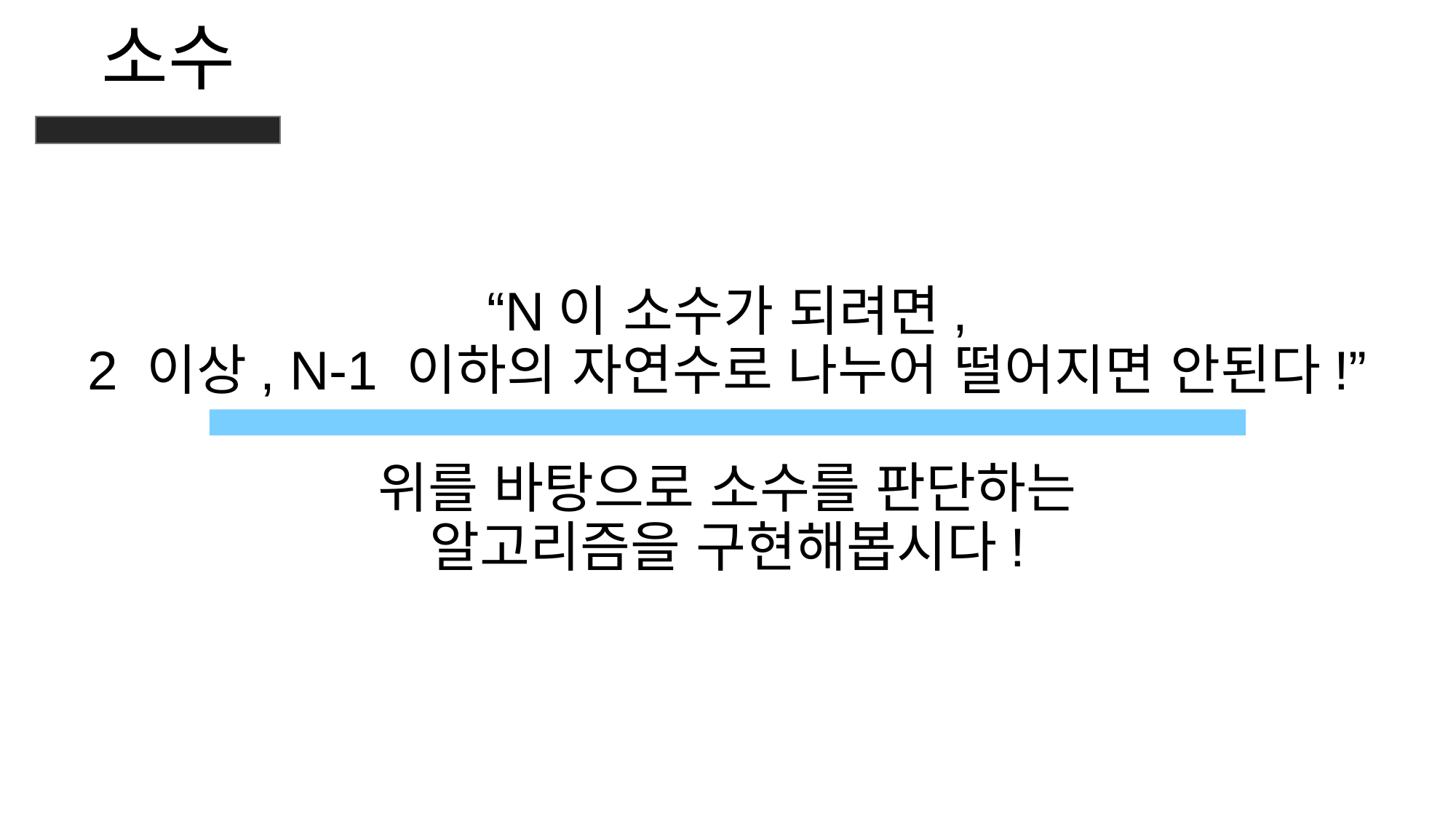

소수

“N이 소수가 되려면,
2 이상, N-1 이하의 자연수로 나누어 떨어지면 안된다!”

위를 바탕으로 소수를 판단하는
알고리즘을 구현해봅시다!